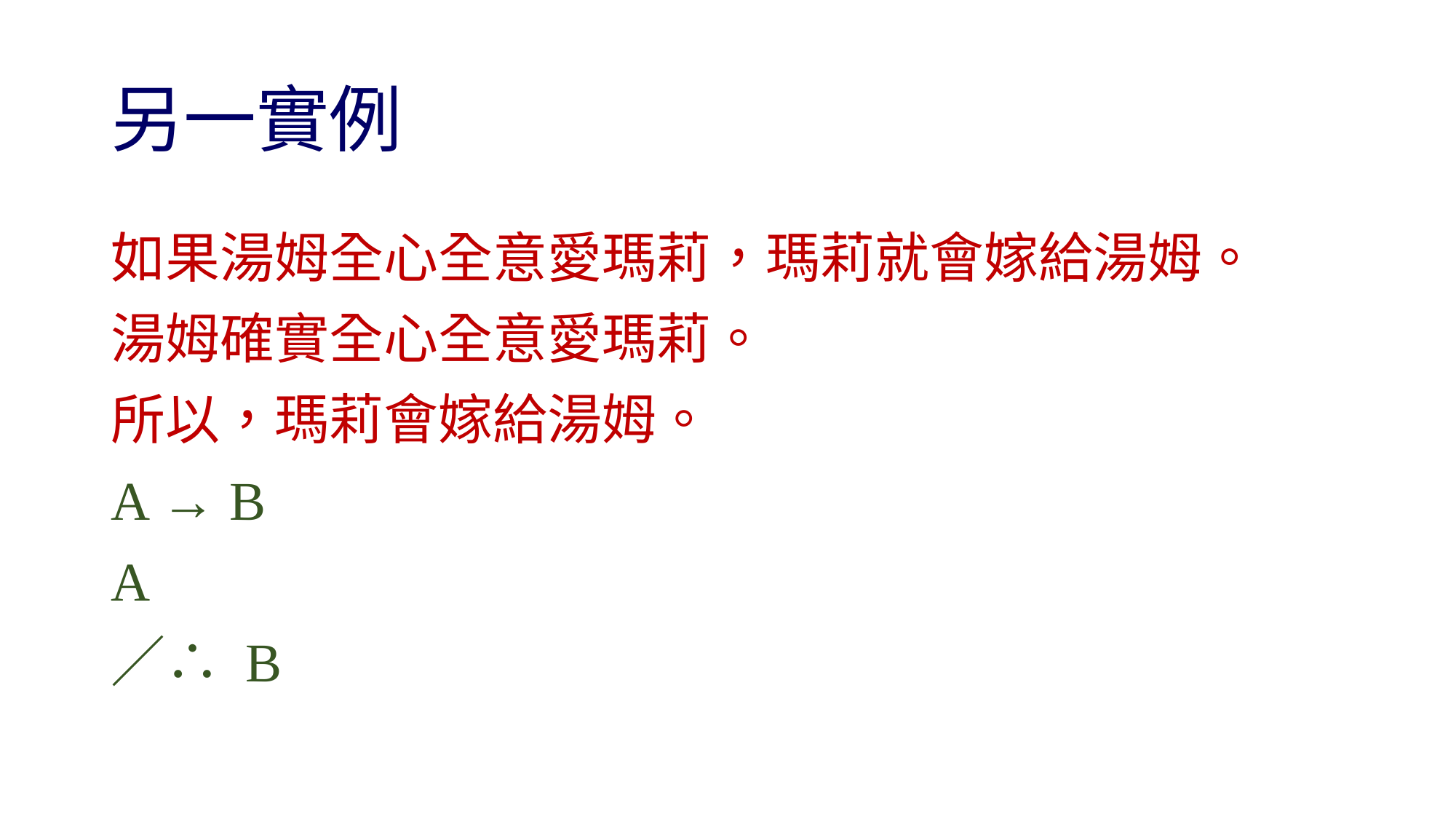

# 另一實例
如果湯姆全心全意愛瑪莉，瑪莉就會嫁給湯姆。
湯姆確實全心全意愛瑪莉。
所以，瑪莉會嫁給湯姆。
A → B
A
／∴ B